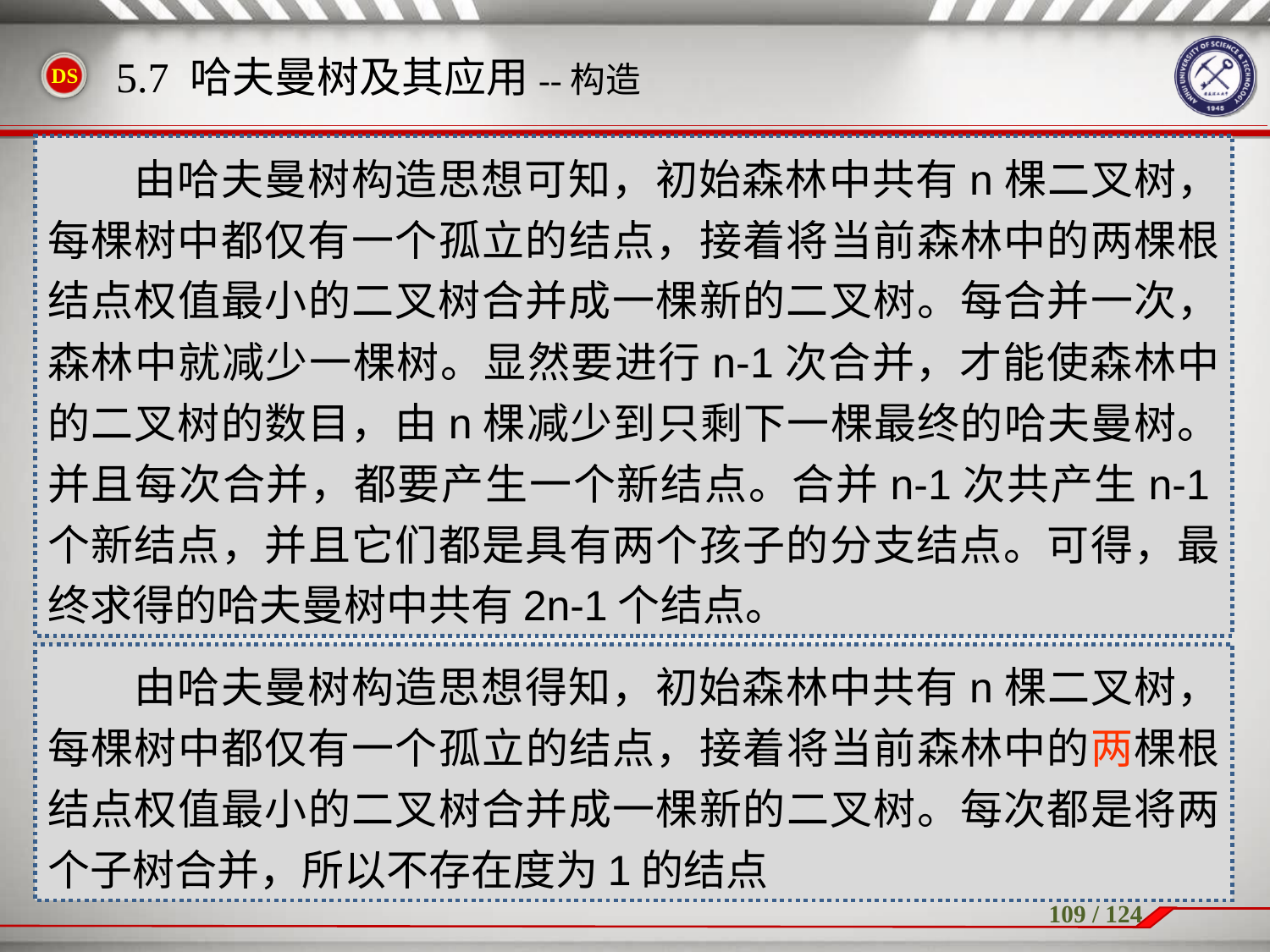

哈夫曼树特点
哈夫曼树中不存在度为1的结点
n个叶子结点构造的哈夫曼树中，共有2n-1个结点

5.7 哈夫曼树及其应用--构造
　　由哈夫曼树构造思想可知，初始森林中共有n棵二叉树，每棵树中都仅有一个孤立的结点，接着将当前森林中的两棵根结点权值最小的二叉树合并成一棵新的二叉树。每合并一次，森林中就减少一棵树。显然要进行n-1次合并，才能使森林中的二叉树的数目，由n棵减少到只剩下一棵最终的哈夫曼树。并且每次合并，都要产生一个新结点。合并n-1次共产生n-1个新结点，并且它们都是具有两个孩子的分支结点。可得，最终求得的哈夫曼树中共有2n-1个结点。
　　由哈夫曼树构造思想得知，初始森林中共有n棵二叉树，每棵树中都仅有一个孤立的结点，接着将当前森林中的两棵根结点权值最小的二叉树合并成一棵新的二叉树。每次都是将两个子树合并，所以不存在度为1的结点